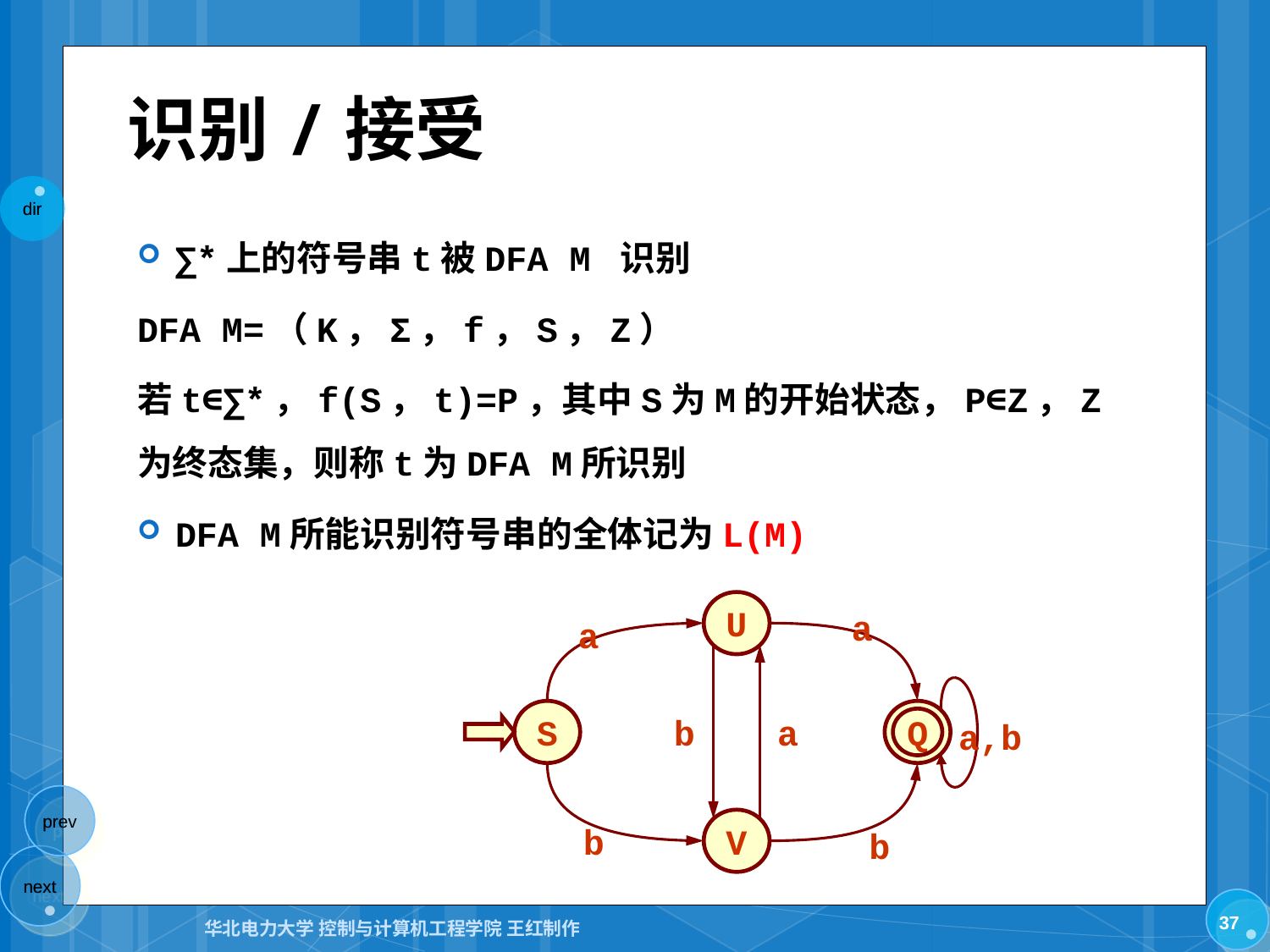

# 识别/接受
∑*上的符号串t被DFA M 识别
DFA M=（K，Σ，f，S，Z）
若t∈∑*，f(S，t)=P，其中S为M的开始状态，P∈Z，Z为终态集，则称t为DFA M所识别
DFA M所能识别符号串的全体记为L(M)

U
S
Q
V
a
a
b
a

a,b

b
b
37
华北电力大学 控制与计算机工程学院 王红制作